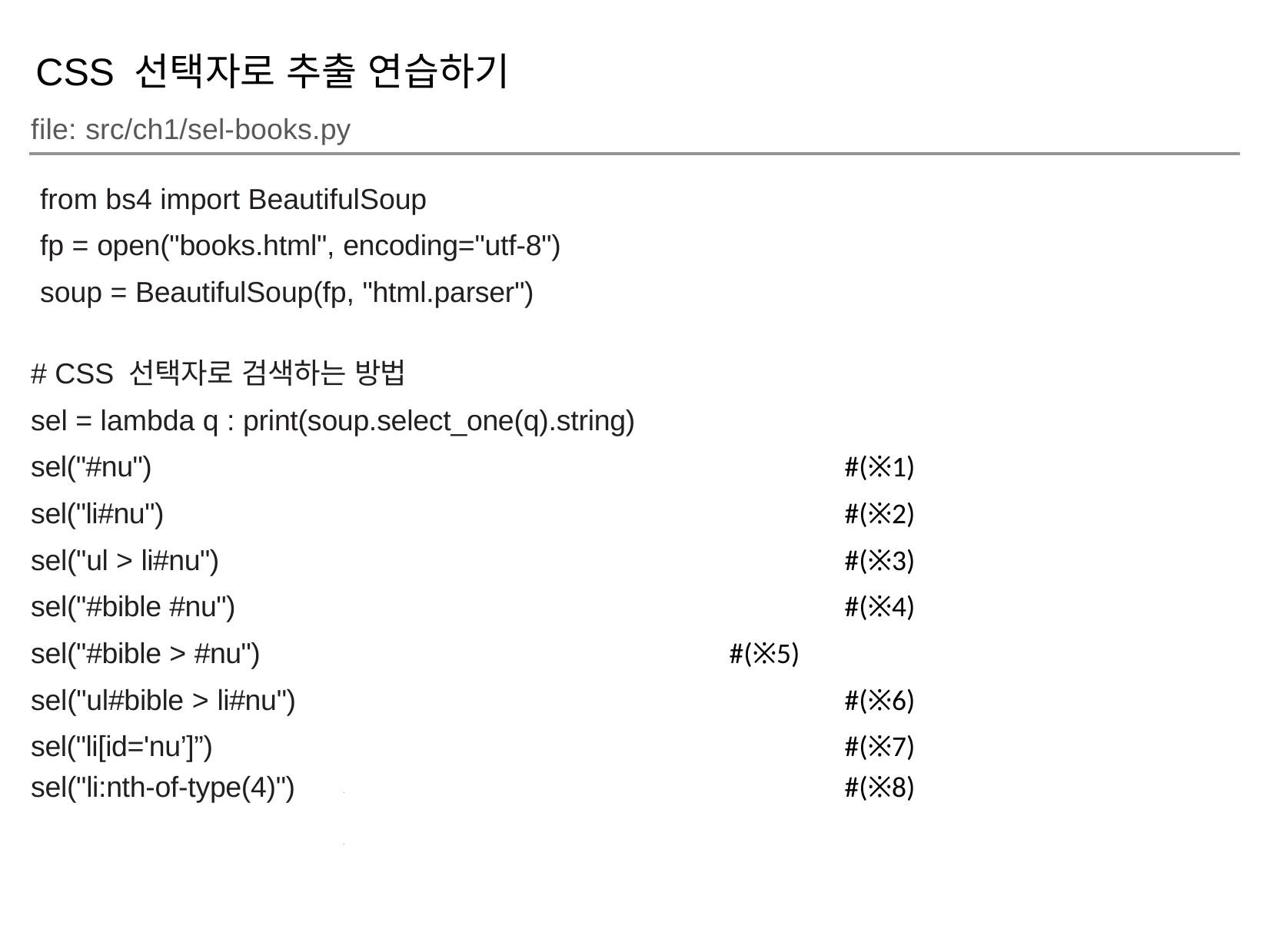

CSS 선택자로 추출 연습하기
file: src/ch1/sel-books.py

from bs4 import BeautifulSoup
fp = open("books.html", encoding="utf-8")
soup = BeautifulSoup(fp, "html.parser")

# CSS 선택자로 검색하는 방법
sel = lambda q : print(soup.select_one(q).string)
sel("#nu")						 #(※1)
sel("li#nu")  						 #(※2)
sel("ul > li#nu") 						 #(※3)
sel("#bible #nu")  						 #(※4)
sel("#bible > #nu")					 #(※5)
sel("ul#bible > li#nu")  					 #(※6)
sel("li[id='nu’]”)						 #(※7)
sel("li:nth-of-type(4)")					 #(※8)